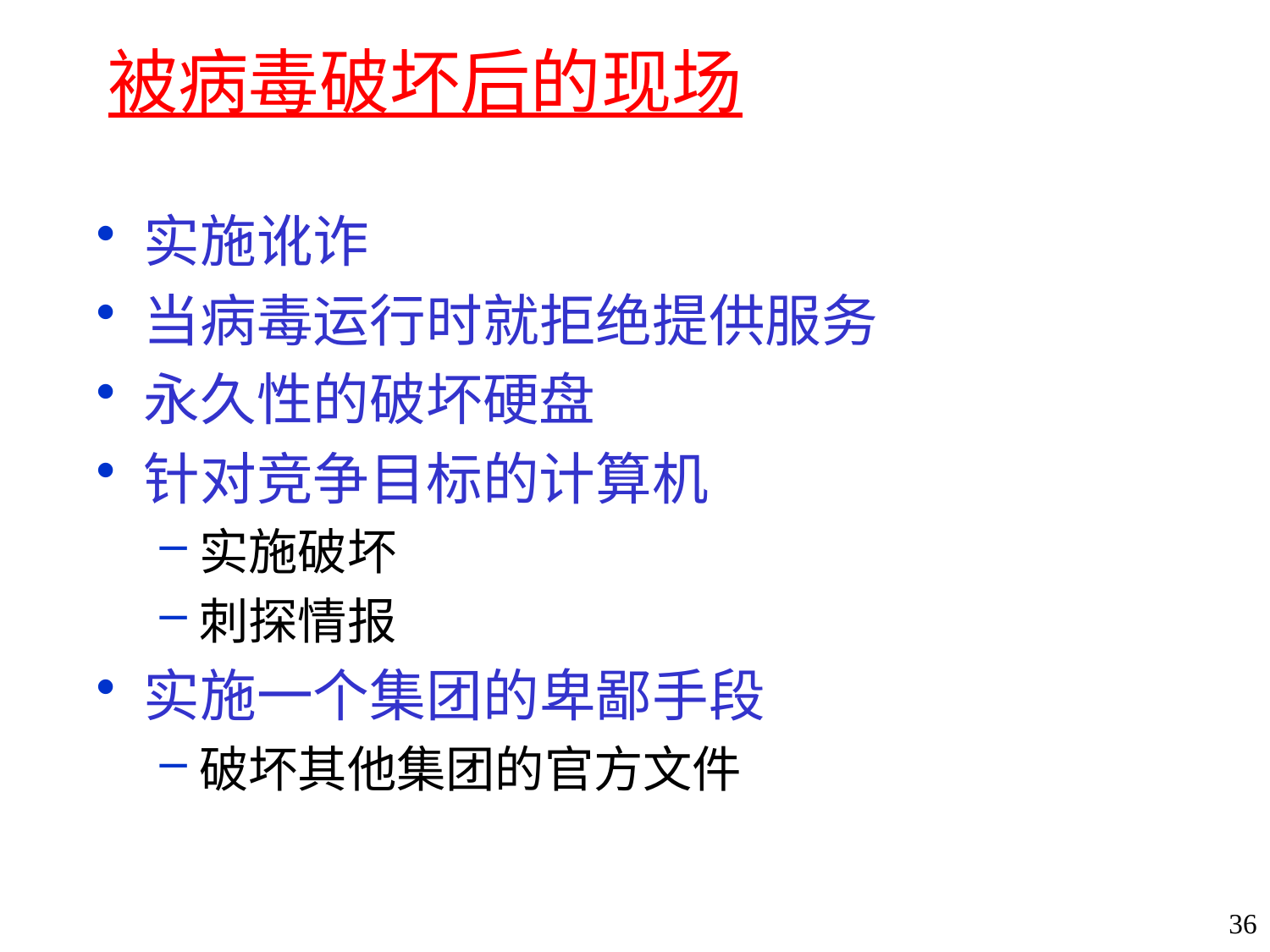

# 被病毒破坏后的现场
实施讹诈
当病毒运行时就拒绝提供服务
永久性的破坏硬盘
针对竞争目标的计算机
实施破坏
刺探情报
实施一个集团的卑鄙手段
破坏其他集团的官方文件
36